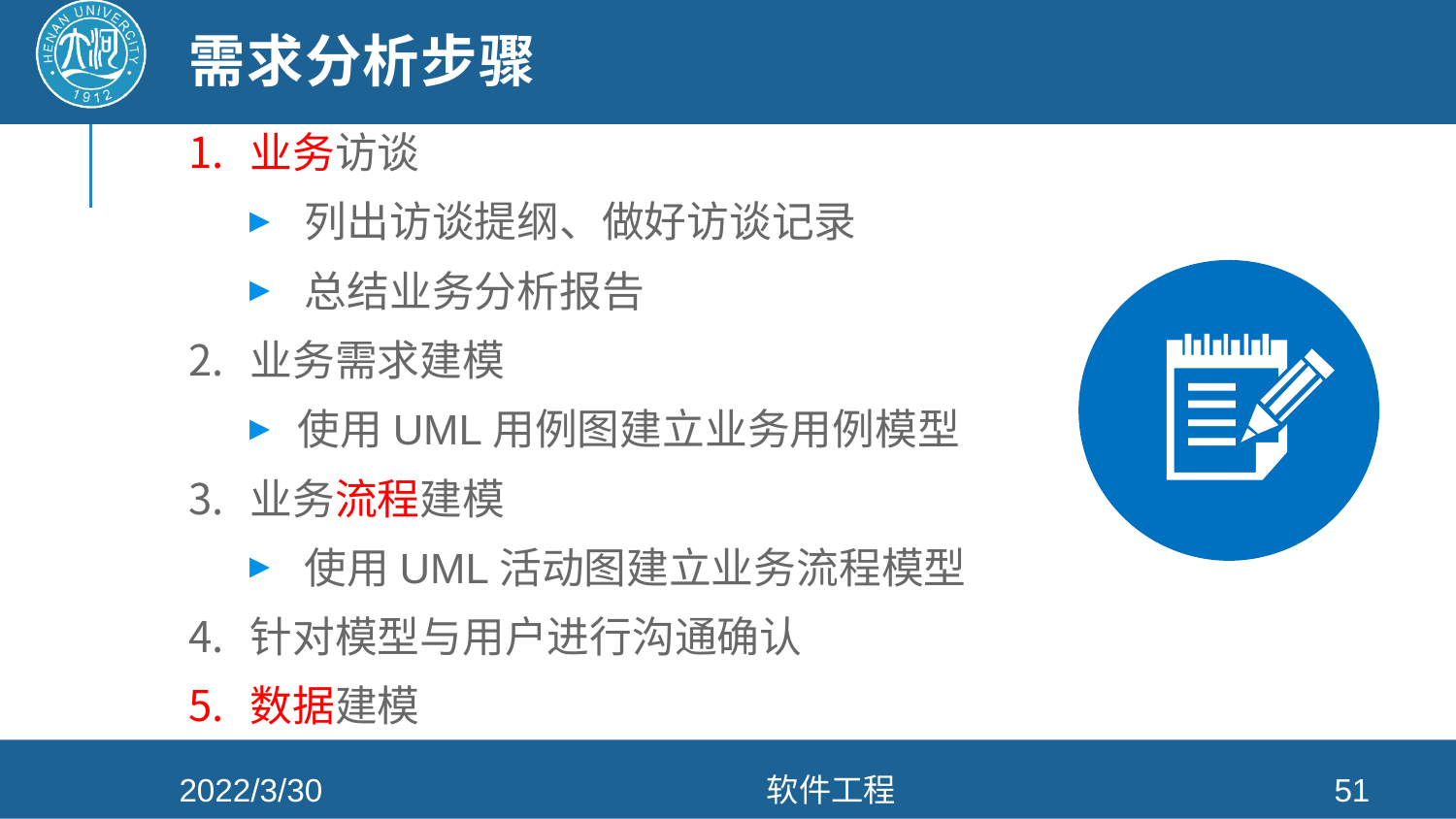

# 需求分析步骤
业务访谈
列出访谈提纲、做好访谈记录
总结业务分析报告
业务需求建模
使用UML用例图建立业务用例模型
业务流程建模
使用UML活动图建立业务流程模型
针对模型与用户进行沟通确认
数据建模

2022/3/30
软件工程
51